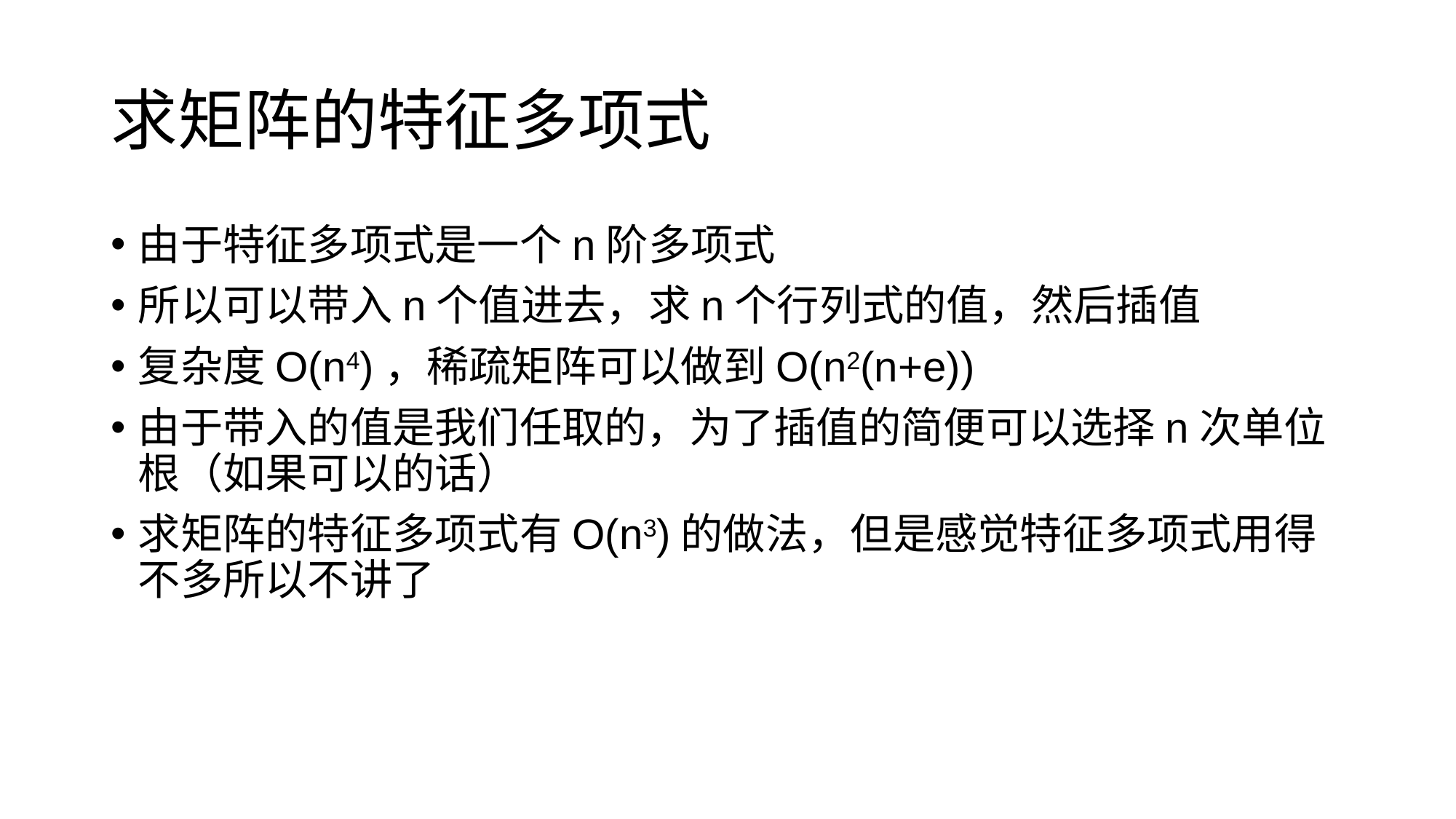

# 求矩阵的特征多项式
由于特征多项式是一个n阶多项式
所以可以带入n个值进去，求n个行列式的值，然后插值
复杂度O(n4)，稀疏矩阵可以做到O(n2(n+e))
由于带入的值是我们任取的，为了插值的简便可以选择n次单位根（如果可以的话）
求矩阵的特征多项式有O(n3)的做法，但是感觉特征多项式用得不多所以不讲了